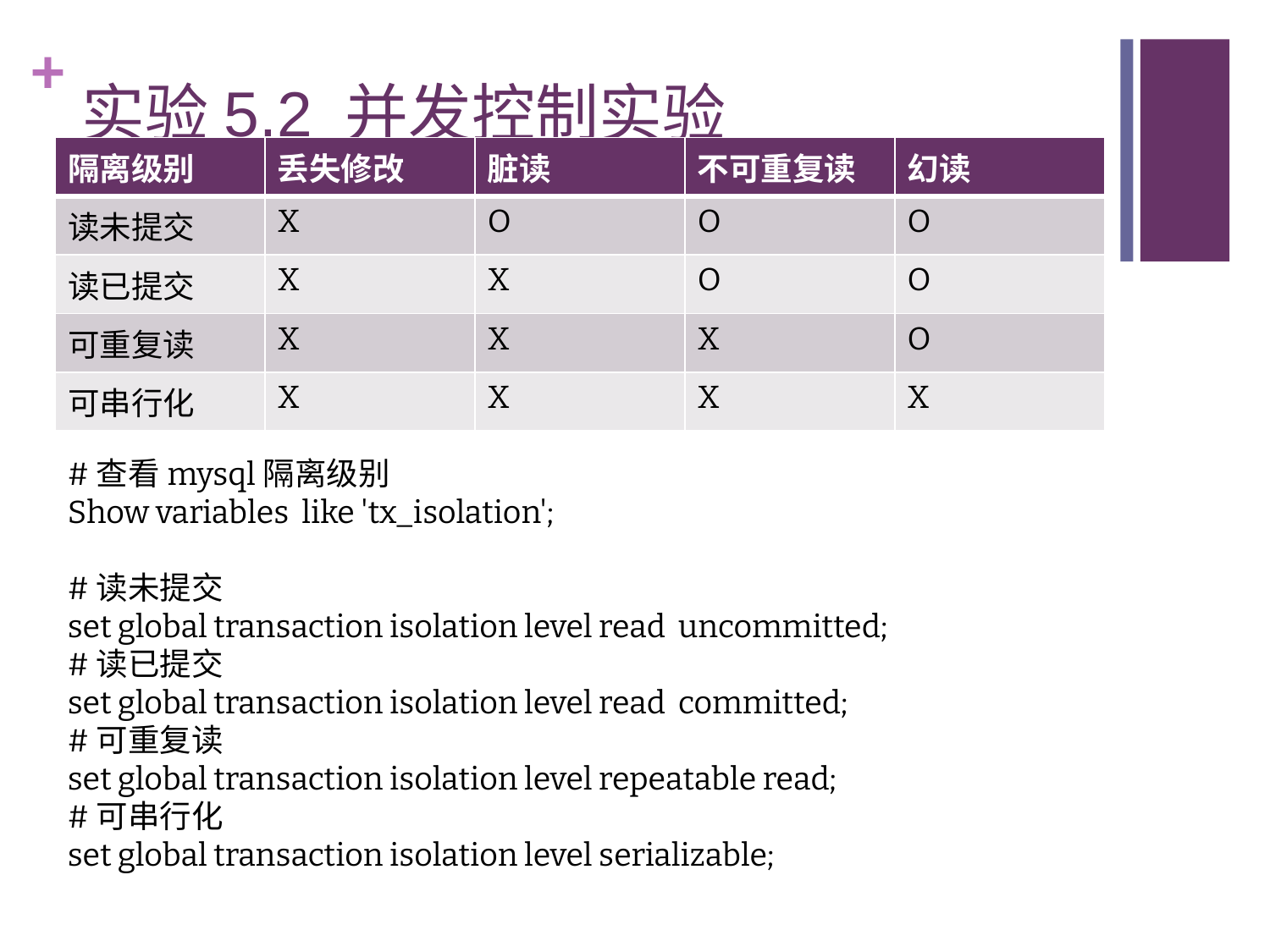

# 实验5.2 并发控制实验
| 隔离级别 | 丢失修改 | 脏读 | 不可重复读 | 幻读 |
| --- | --- | --- | --- | --- |
| 读未提交 | X | O | O | O |
| 读已提交 | X | X | O | O |
| 可重复读 | X | X | X | O |
| 可串行化 | X | X | X | X |
#查看mysql隔离级别
Show variables  like 'tx_isolation';

#读未提交
set global transaction isolation level read  uncommitted;
#读已提交
set global transaction isolation level read  committed;
#可重复读
set global transaction isolation level repeatable read;
#可串行化
set global transaction isolation level serializable;